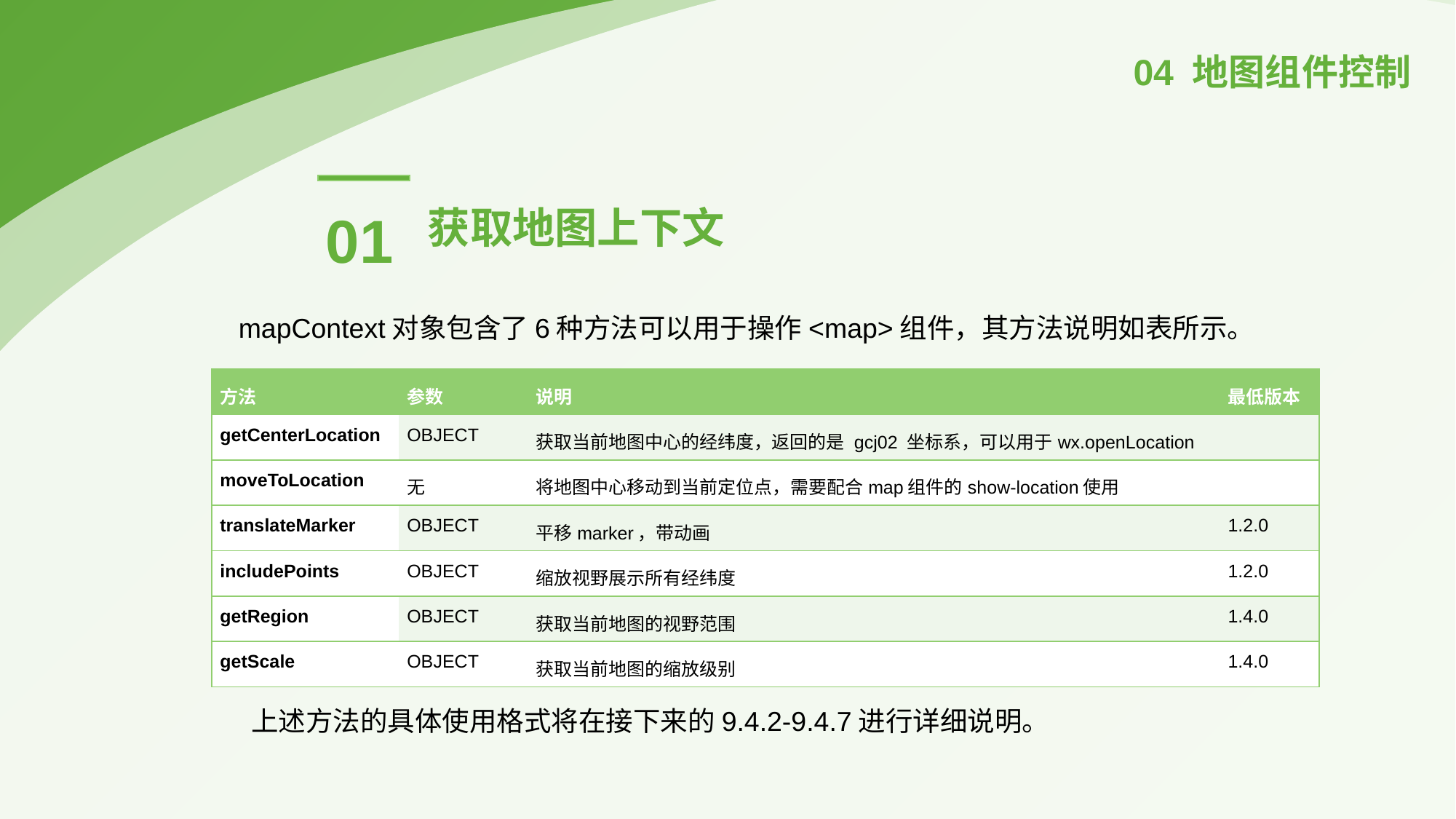

04 地图组件控制
01

获取地图上下文
mapContext对象包含了6种方法可以用于操作<map>组件，其方法说明如表所示。

 上述方法的具体使用格式将在接下来的9.4.2-9.4.7进行详细说明。
| 方法 | 参数 | 说明 | 最低版本 |
| --- | --- | --- | --- |
| getCenterLocation | OBJECT | 获取当前地图中心的经纬度，返回的是 gcj02 坐标系，可以用于wx.openLocation |  |
| moveToLocation | 无 | 将地图中心移动到当前定位点，需要配合map组件的show-location使用 |  |
| translateMarker | OBJECT | 平移marker，带动画 | 1.2.0 |
| includePoints | OBJECT | 缩放视野展示所有经纬度 | 1.2.0 |
| getRegion | OBJECT | 获取当前地图的视野范围 | 1.4.0 |
| getScale | OBJECT | 获取当前地图的缩放级别 | 1.4.0 |